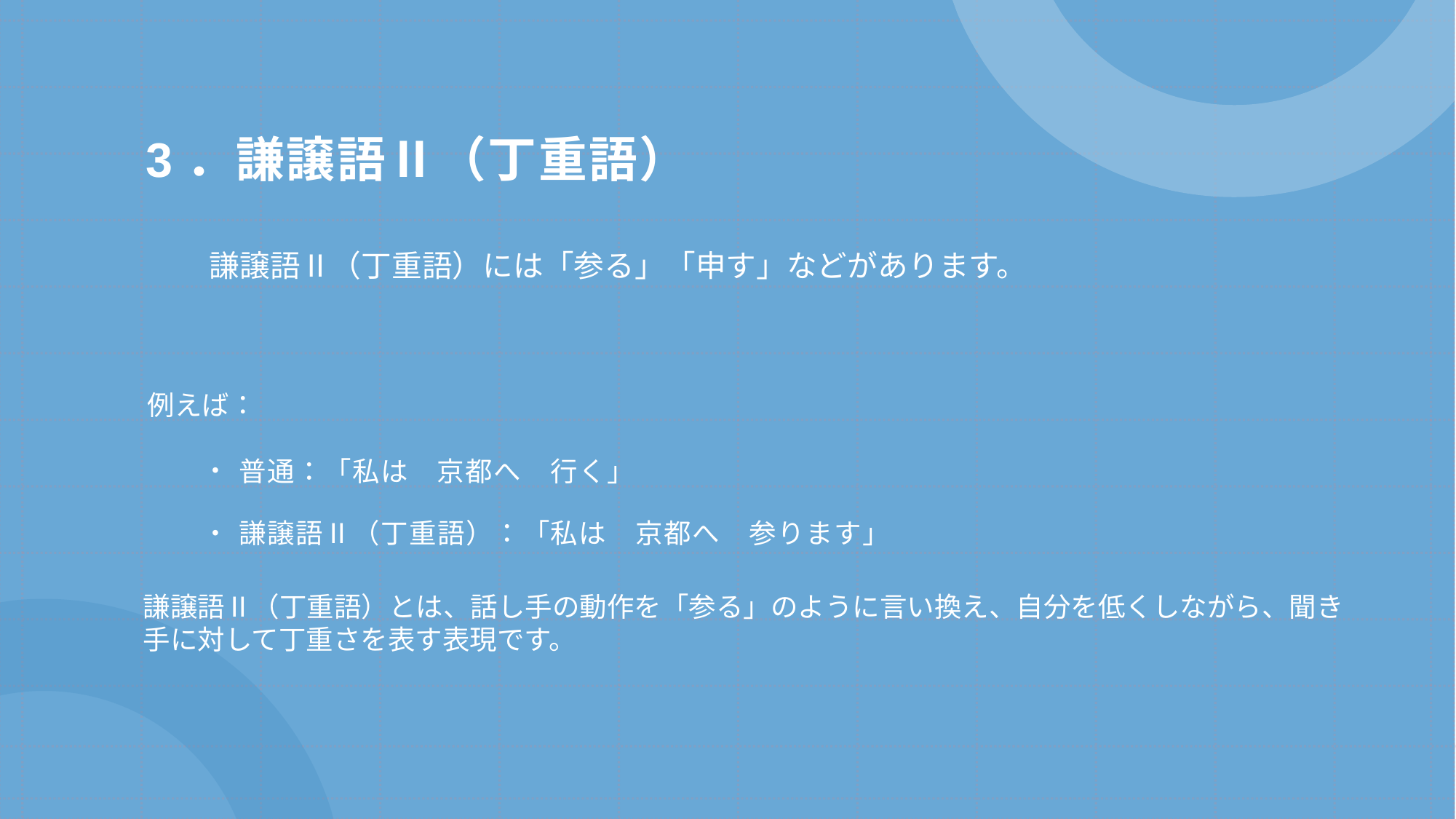

# 3．謙譲語Ⅱ（丁重語）
謙譲語Ⅱ（丁重語）には「参る」「申す」などがあります。
例えば：

普通：「私は　京都へ　行く」
謙譲語Ⅱ（丁重語）：「私は　京都へ　参ります」
謙譲語Ⅱ（丁重語）とは、話し手の動作を「参る」のように言い換え、自分を低くしながら、聞き手に対して丁重さを表す表現です。